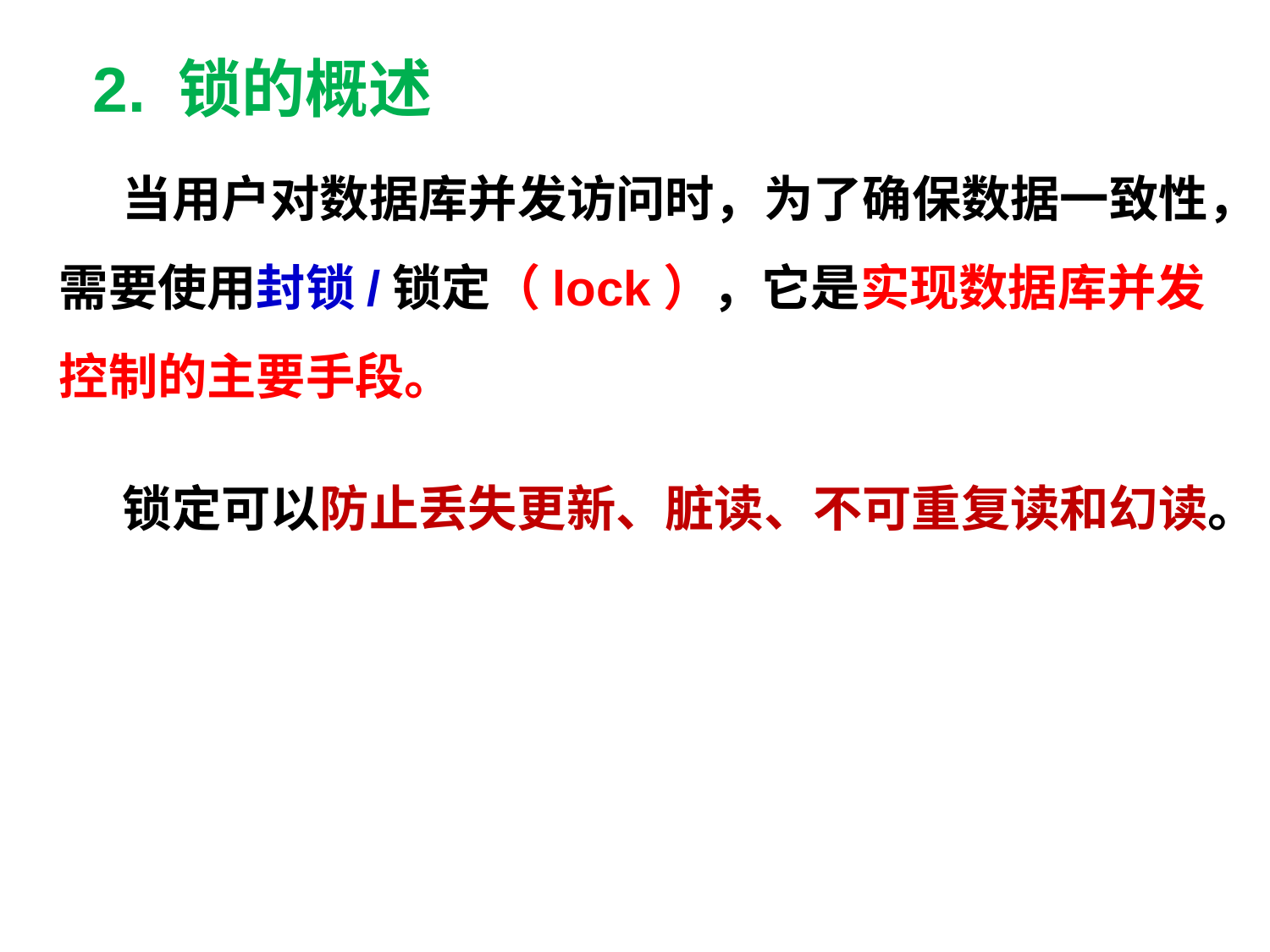

2. 锁的概述
当用户对数据库并发访问时，为了确保数据一致性，需要使用封锁/锁定（lock），它是实现数据库并发控制的主要手段。
锁定可以防止丢失更新、脏读、不可重复读和幻读。